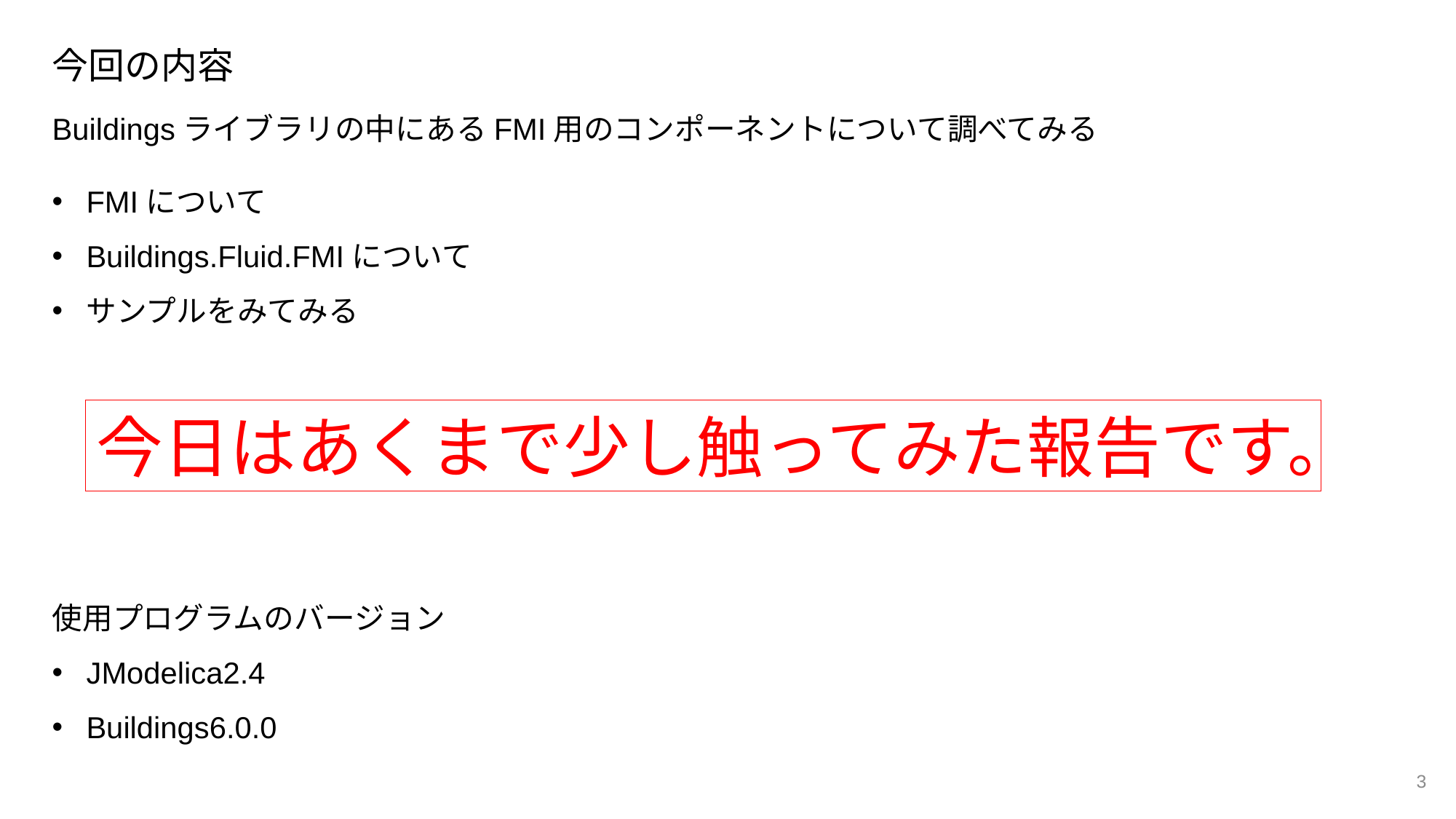

今回の内容
Buildingsライブラリの中にあるFMI用のコンポーネントについて調べてみる
FMIについて
Buildings.Fluid.FMIについて
サンプルをみてみる
今日はあくまで少し触ってみた報告です。
使用プログラムのバージョン
JModelica2.4
Buildings6.0.0
3